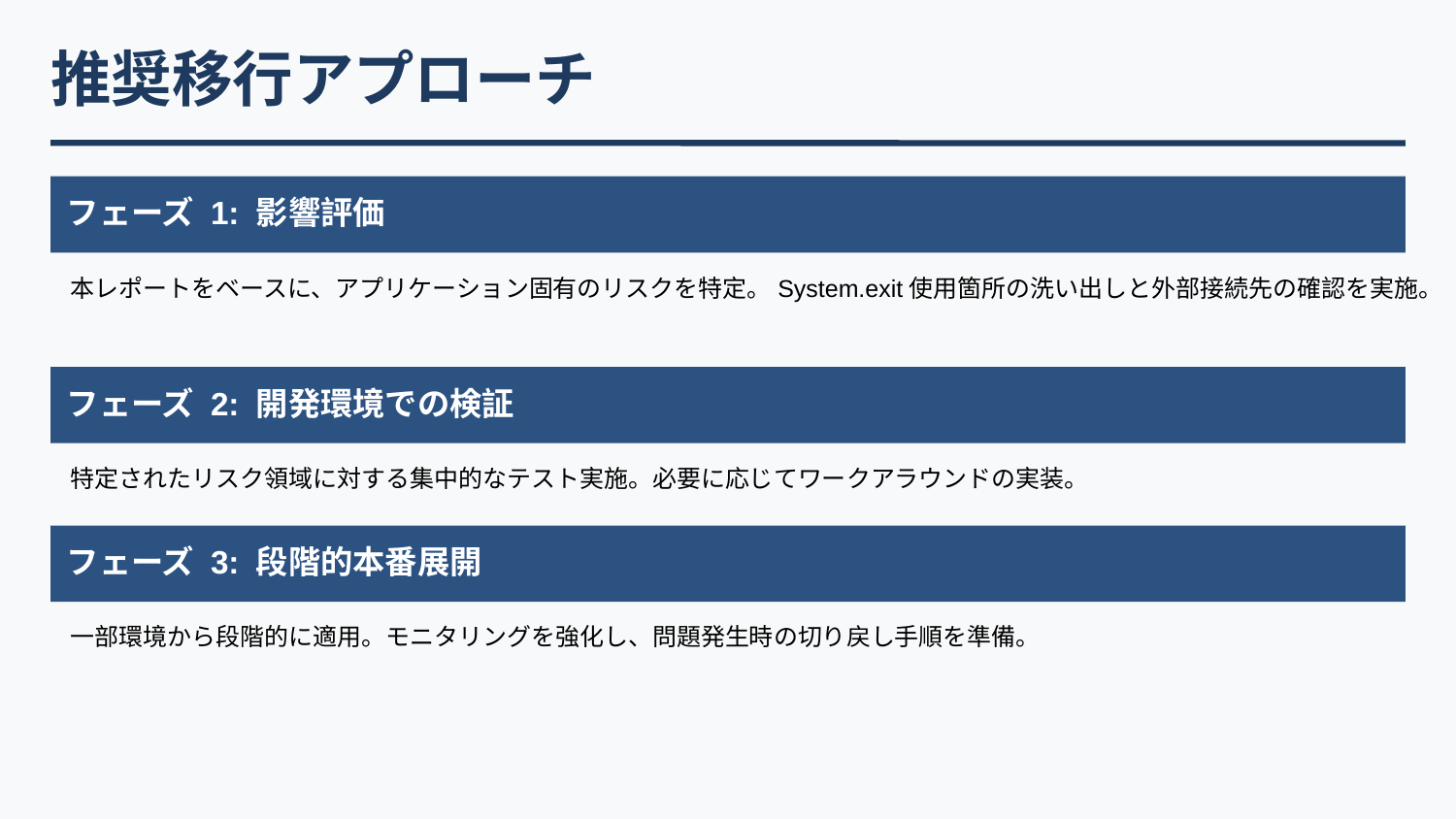

推奨移行アプローチ

フェーズ 1: 影響評価
本レポートをベースに、アプリケーション固有のリスクを特定。System.exit使用箇所の洗い出しと外部接続先の確認を実施。

フェーズ 2: 開発環境での検証
特定されたリスク領域に対する集中的なテスト実施。必要に応じてワークアラウンドの実装。

フェーズ 3: 段階的本番展開
一部環境から段階的に適用。モニタリングを強化し、問題発生時の切り戻し手順を準備。